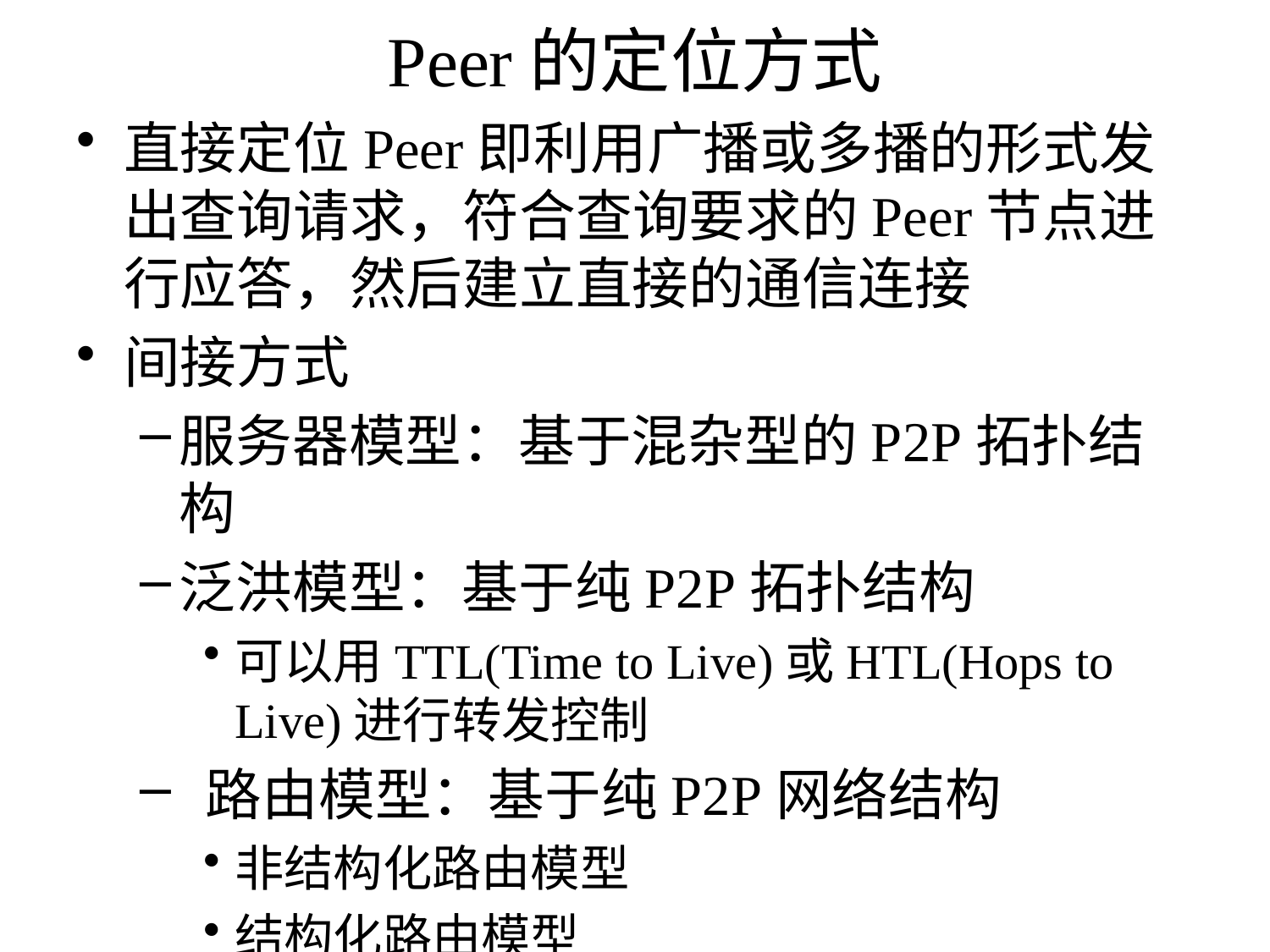

# Peer的定位方式
直接定位Peer即利用广播或多播的形式发出查询请求，符合查询要求的Peer节点进行应答，然后建立直接的通信连接
间接方式
服务器模型：基于混杂型的P2P拓扑结构
泛洪模型：基于纯P2P拓扑结构
可以用TTL(Time to Live)或HTL(Hops to Live)进行转发控制
 路由模型：基于纯P2P网络结构
非结构化路由模型
结构化路由模型